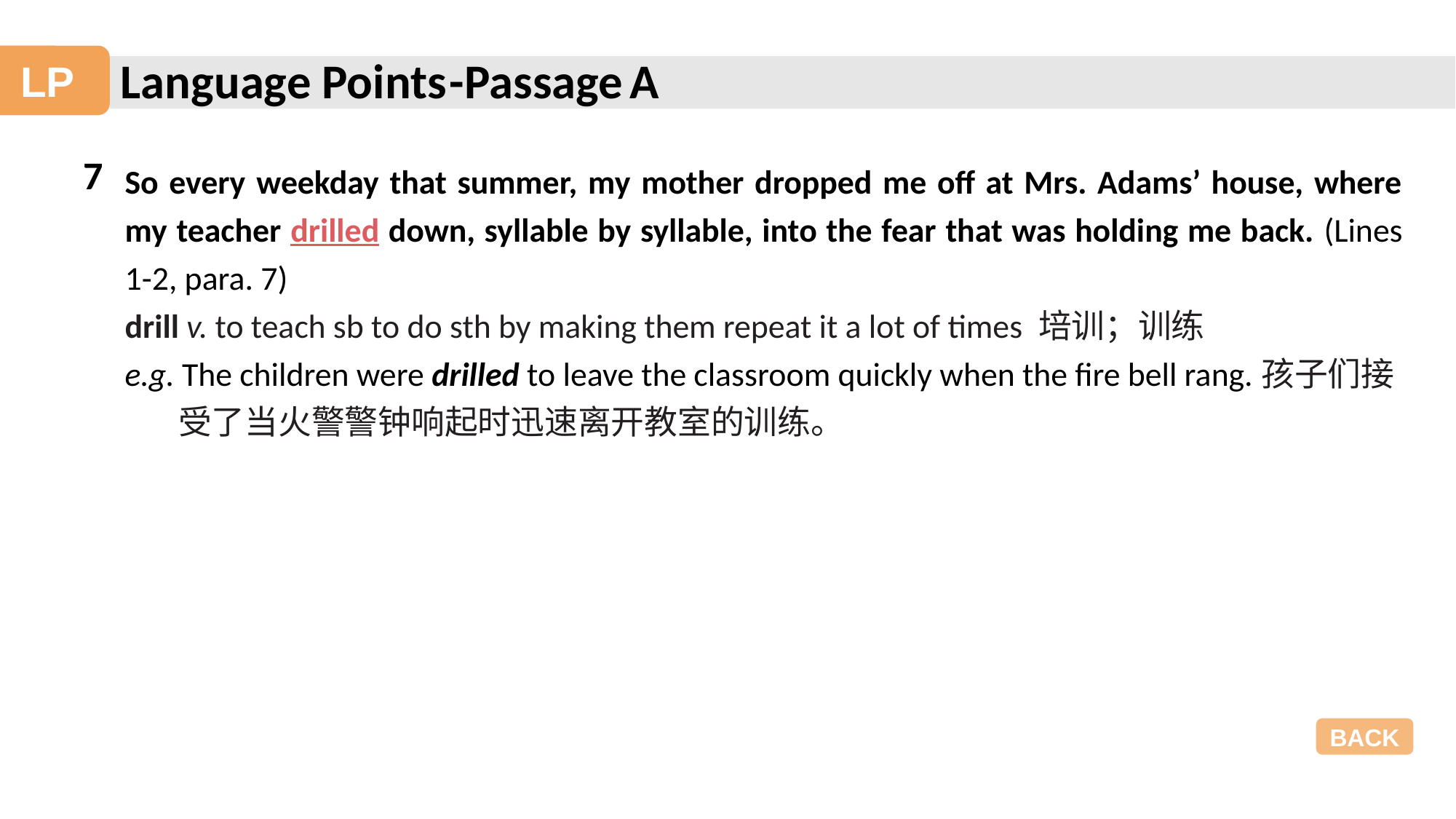

Language Points
-Passage A
LP

7
So every weekday that summer, my mother dropped me off at Mrs. Adams’ house, where my teacher drilled down, syllable by syllable, into the fear that was holding me back. (Lines 1-2, para. 7)
drill v. to teach sb to do sth by making them repeat it a lot of times 培训；训练
e.g. The children were drilled to leave the classroom quickly when the fire bell rang.孩子们接受了当火警警钟响起时迅速离开教室的训练。
BACK